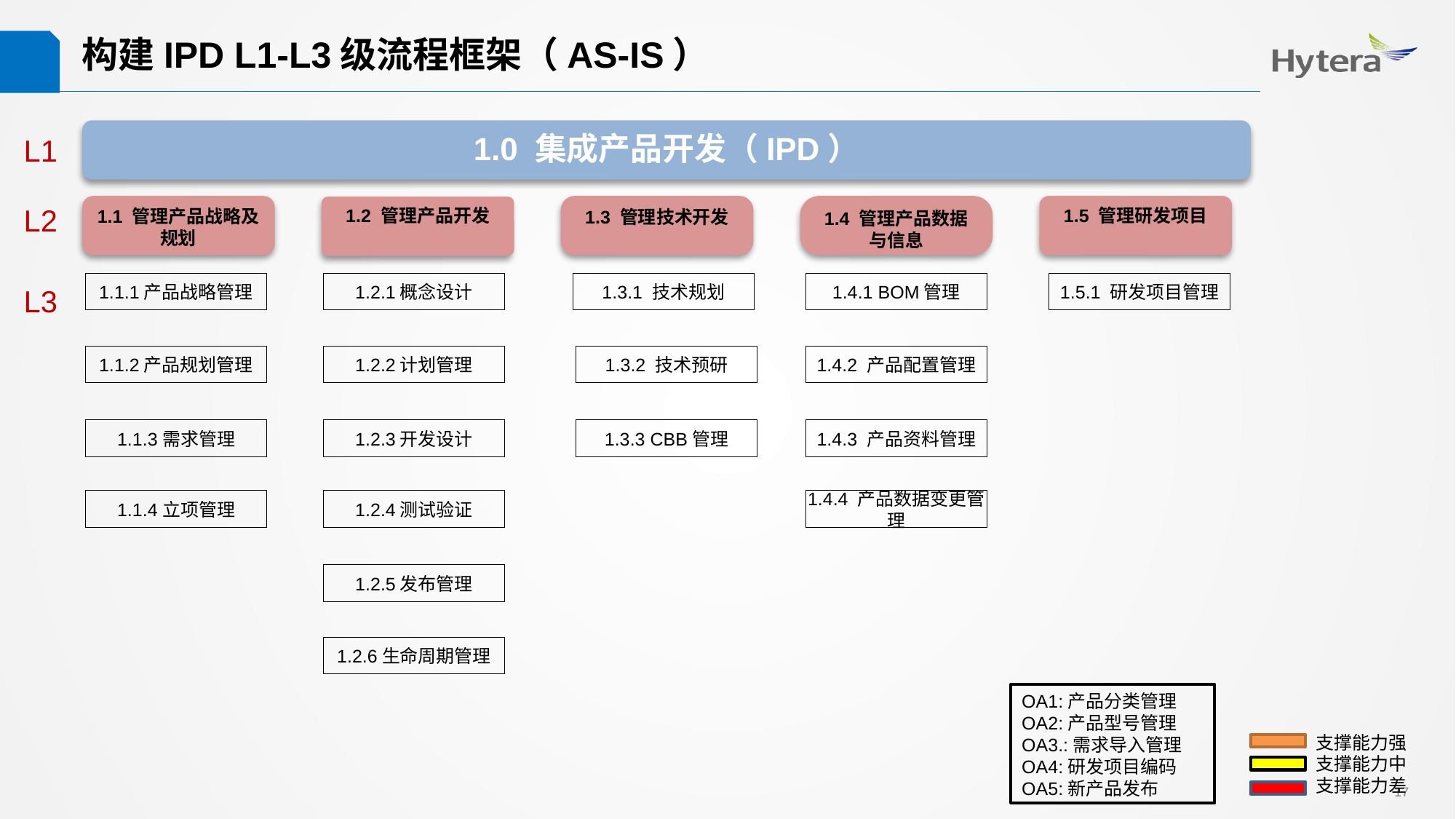

构建IPD L1-L3级流程框架（AS-IS）
1.0 集成产品开发（IPD）
L1
1.1 管理产品战略及规划
1.3 管理技术开发
1.4 管理产品数据与信息
1.5 管理研发项目
1.2 管理产品开发
L2
1.1.1产品战略管理
1.2.1概念设计
1.3.1 技术规划
1.4.1 BOM管理
1.5.1 研发项目管理
L3
1.1.2产品规划管理
1.2.2计划管理
1.3.2 技术预研
1.4.2 产品配置管理
1.1.3需求管理
1.2.3开发设计
1.3.3 CBB管理
1.4.3 产品资料管理
1.1.4立项管理
1.2.4测试验证
1.4.4 产品数据变更管理
1.2.5发布管理
1.2.6生命周期管理
OA1:产品分类管理
OA2:产品型号管理
OA3.:需求导入管理
OA4:研发项目编码
OA5:新产品发布
支撑能力强
支撑能力中
支撑能力差